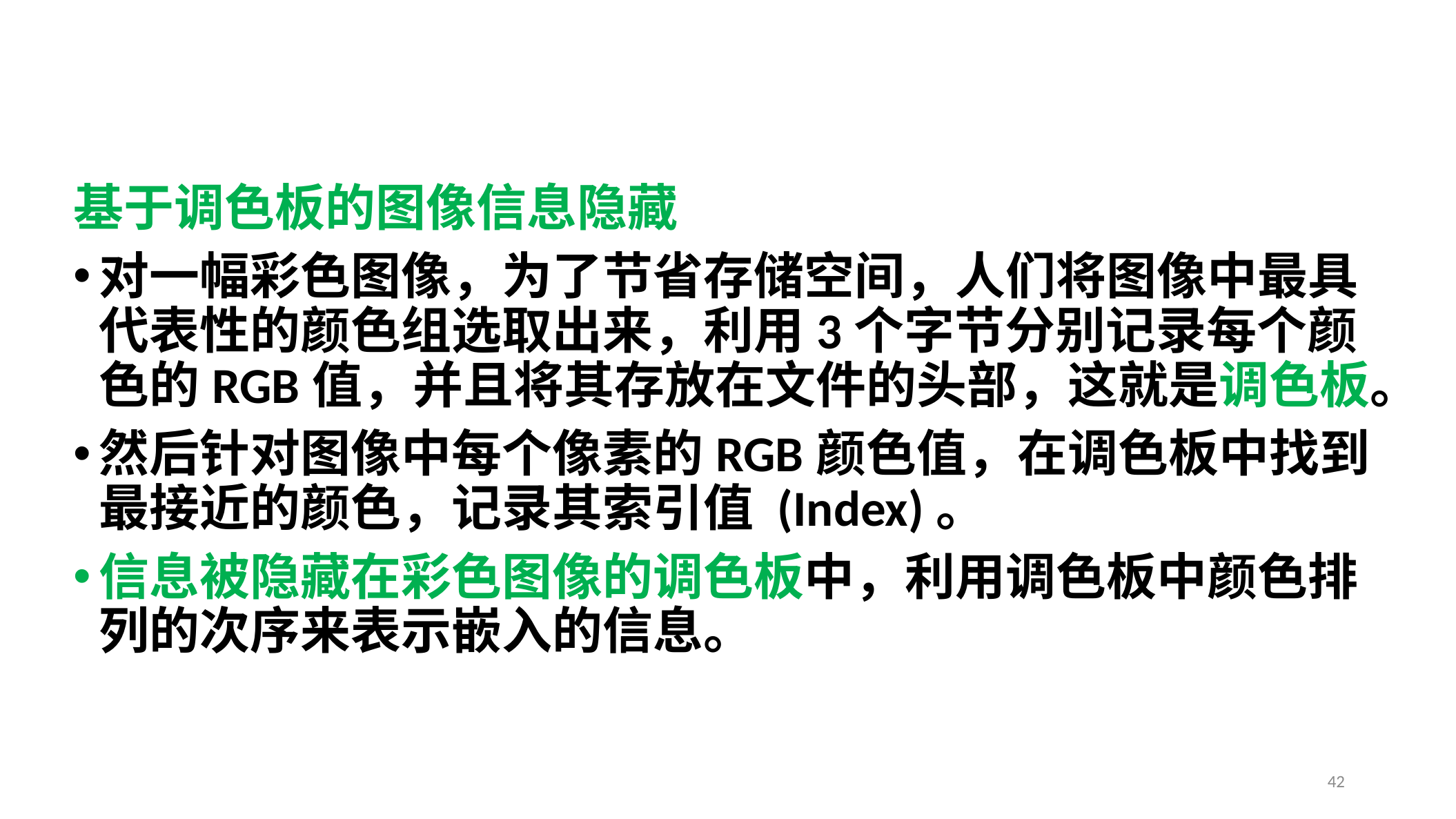

基于调色板的图像信息隐藏
对一幅彩色图像，为了节省存储空间，人们将图像中最具代表性的颜色组选取出来，利用3个字节分别记录每个颜色的RGB值，并且将其存放在文件的头部，这就是调色板。
然后针对图像中每个像素的RGB颜色值，在调色板中找到最接近的颜色，记录其索引值 (Index)。
信息被隐藏在彩色图像的调色板中，利用调色板中颜色排列的次序来表示嵌入的信息。
42